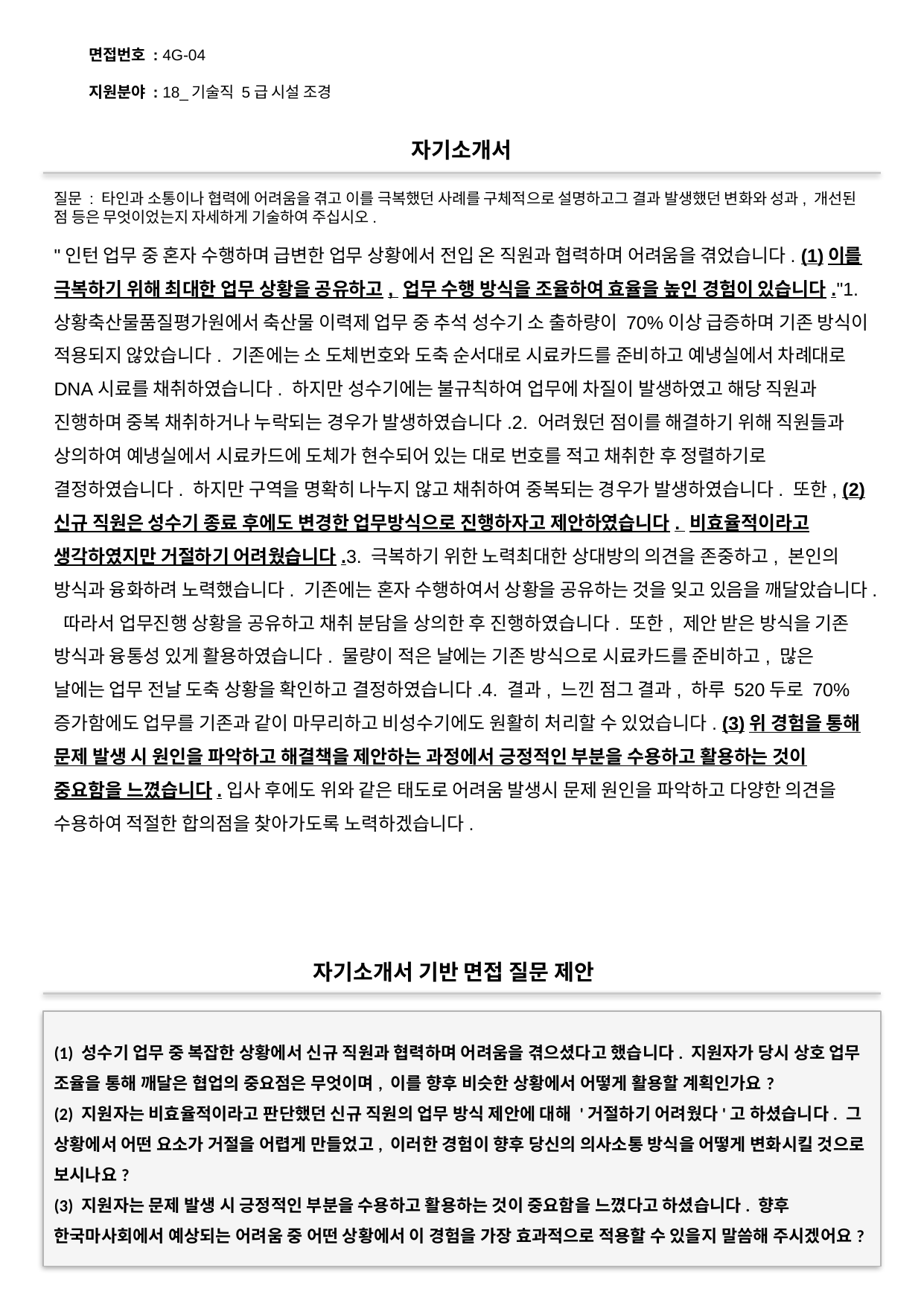

면접번호 : 4G-04

지원분야 : 18_기술직 5급 시설 조경
#

자기소개서

질문 : 타인과 소통이나 협력에 어려움을 겪고 이를 극복했던 사례를 구체적으로 설명하고그 결과 발생했던 변화와 성과, 개선된 점 등은 무엇이었는지 자세하게 기술하여 주십시오.

"인턴 업무 중 혼자 수행하며 급변한 업무 상황에서 전입 온 직원과 협력하며 어려움을 겪었습니다. (1)이를 극복하기 위해 최대한 업무 상황을 공유하고, 업무 수행 방식을 조율하여 효율을 높인 경험이 있습니다."1. 상황축산물품질평가원에서 축산물 이력제 업무 중 추석 성수기 소 출하량이 70%이상 급증하며 기존 방식이 적용되지 않았습니다. 기존에는 소 도체번호와 도축 순서대로 시료카드를 준비하고 예냉실에서 차례대로 DNA시료를 채취하였습니다. 하지만 성수기에는 불규칙하여 업무에 차질이 발생하였고 해당 직원과 진행하며 중복 채취하거나 누락되는 경우가 발생하였습니다.2. 어려웠던 점이를 해결하기 위해 직원들과 상의하여 예냉실에서 시료카드에 도체가 현수되어 있는 대로 번호를 적고 채취한 후 정렬하기로 결정하였습니다. 하지만 구역을 명확히 나누지 않고 채취하여 중복되는 경우가 발생하였습니다. 또한, (2)신규 직원은 성수기 종료 후에도 변경한 업무방식으로 진행하자고 제안하였습니다. 비효율적이라고 생각하였지만 거절하기 어려웠습니다.3. 극복하기 위한 노력최대한 상대방의 의견을 존중하고, 본인의 방식과 융화하려 노력했습니다. 기존에는 혼자 수행하여서 상황을 공유하는 것을 잊고 있음을 깨달았습니다. 따라서 업무진행 상황을 공유하고 채취 분담을 상의한 후 진행하였습니다. 또한, 제안 받은 방식을 기존 방식과 융통성 있게 활용하였습니다. 물량이 적은 날에는 기존 방식으로 시료카드를 준비하고, 많은 날에는 업무 전날 도축 상황을 확인하고 결정하였습니다.4. 결과, 느낀 점그 결과, 하루 520두로 70% 증가함에도 업무를 기존과 같이 마무리하고 비성수기에도 원활히 처리할 수 있었습니다. (3)위 경험을 통해 문제 발생 시 원인을 파악하고 해결책을 제안하는 과정에서 긍정적인 부분을 수용하고 활용하는 것이 중요함을 느꼈습니다.입사 후에도 위와 같은 태도로 어려움 발생시 문제 원인을 파악하고 다양한 의견을 수용하여 적절한 합의점을 찾아가도록 노력하겠습니다.

자기소개서 기반 면접 질문 제안

(1) 성수기 업무 중 복잡한 상황에서 신규 직원과 협력하며 어려움을 겪으셨다고 했습니다. 지원자가 당시 상호 업무 조율을 통해 깨달은 협업의 중요점은 무엇이며, 이를 향후 비슷한 상황에서 어떻게 활용할 계획인가요?
(2) 지원자는 비효율적이라고 판단했던 신규 직원의 업무 방식 제안에 대해 '거절하기 어려웠다'고 하셨습니다. 그 상황에서 어떤 요소가 거절을 어렵게 만들었고, 이러한 경험이 향후 당신의 의사소통 방식을 어떻게 변화시킬 것으로 보시나요?
(3) 지원자는 문제 발생 시 긍정적인 부분을 수용하고 활용하는 것이 중요함을 느꼈다고 하셨습니다. 향후 한국마사회에서 예상되는 어려움 중 어떤 상황에서 이 경험을 가장 효과적으로 적용할 수 있을지 말씀해 주시겠어요?